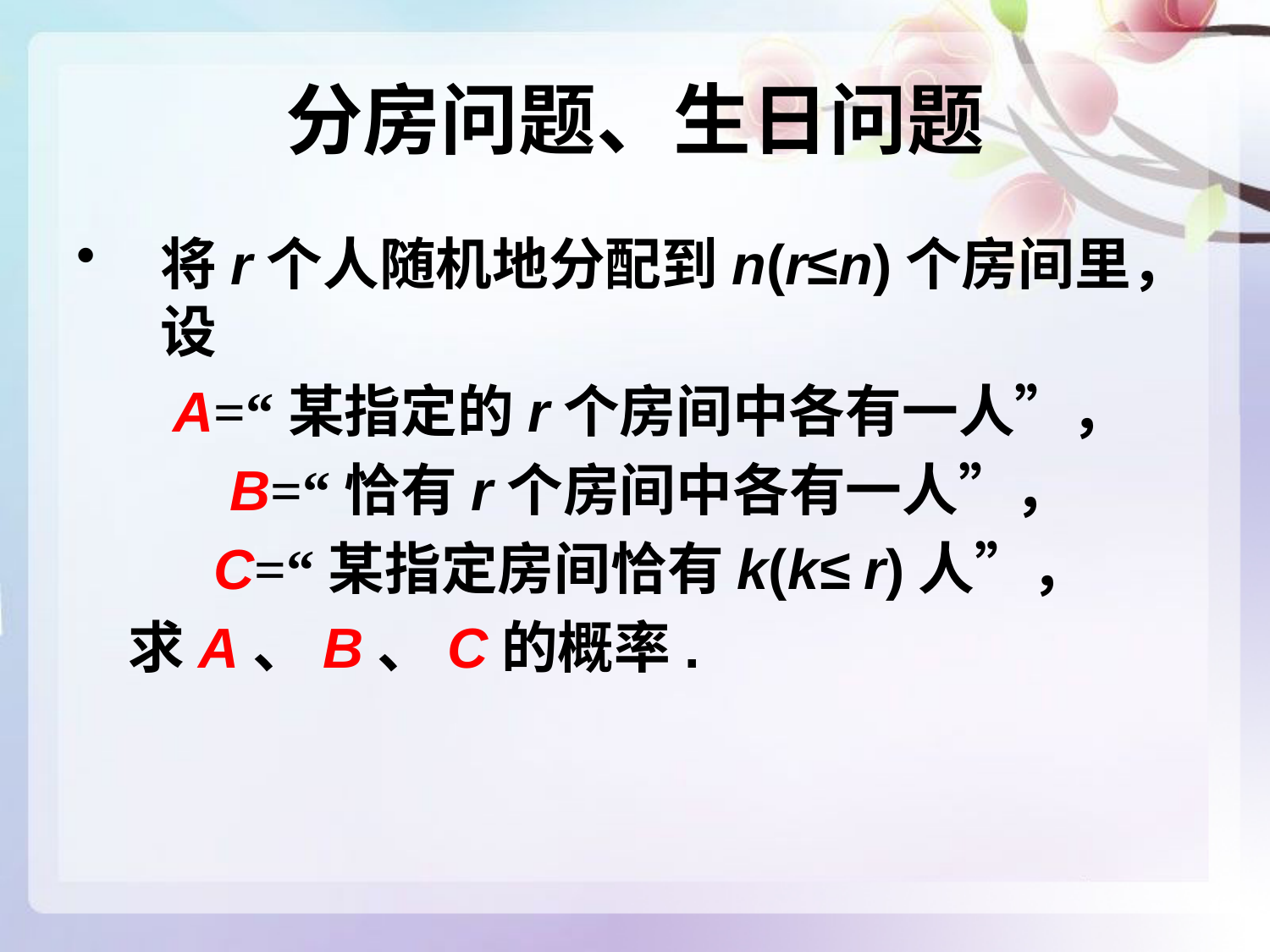

# 分房问题、生日问题
将r个人随机地分配到n(r≤n)个房间里，设
  A=“某指定的r个房间中各有一人”，
  B=“恰有r个房间中各有一人”，
  C=“某指定房间恰有k(k≤ r)人”，
   求A、B、C的概率.